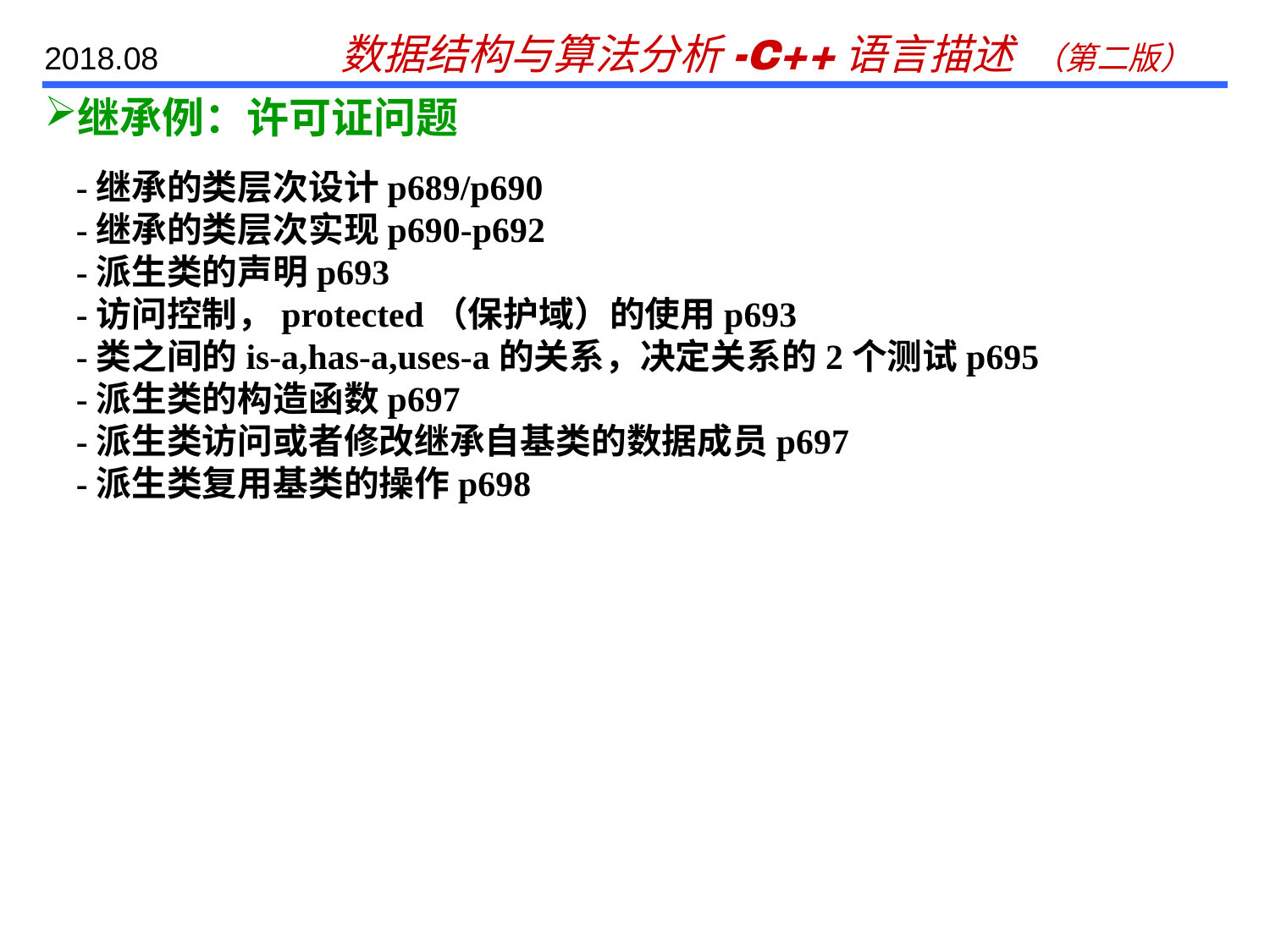

继承例：许可证问题
-继承的类层次设计p689/p690
-继承的类层次实现p690-p692
-派生类的声明p693
-访问控制，protected（保护域）的使用p693
-类之间的is-a,has-a,uses-a的关系，决定关系的2个测试p695
-派生类的构造函数p697
-派生类访问或者修改继承自基类的数据成员p697
-派生类复用基类的操作p698